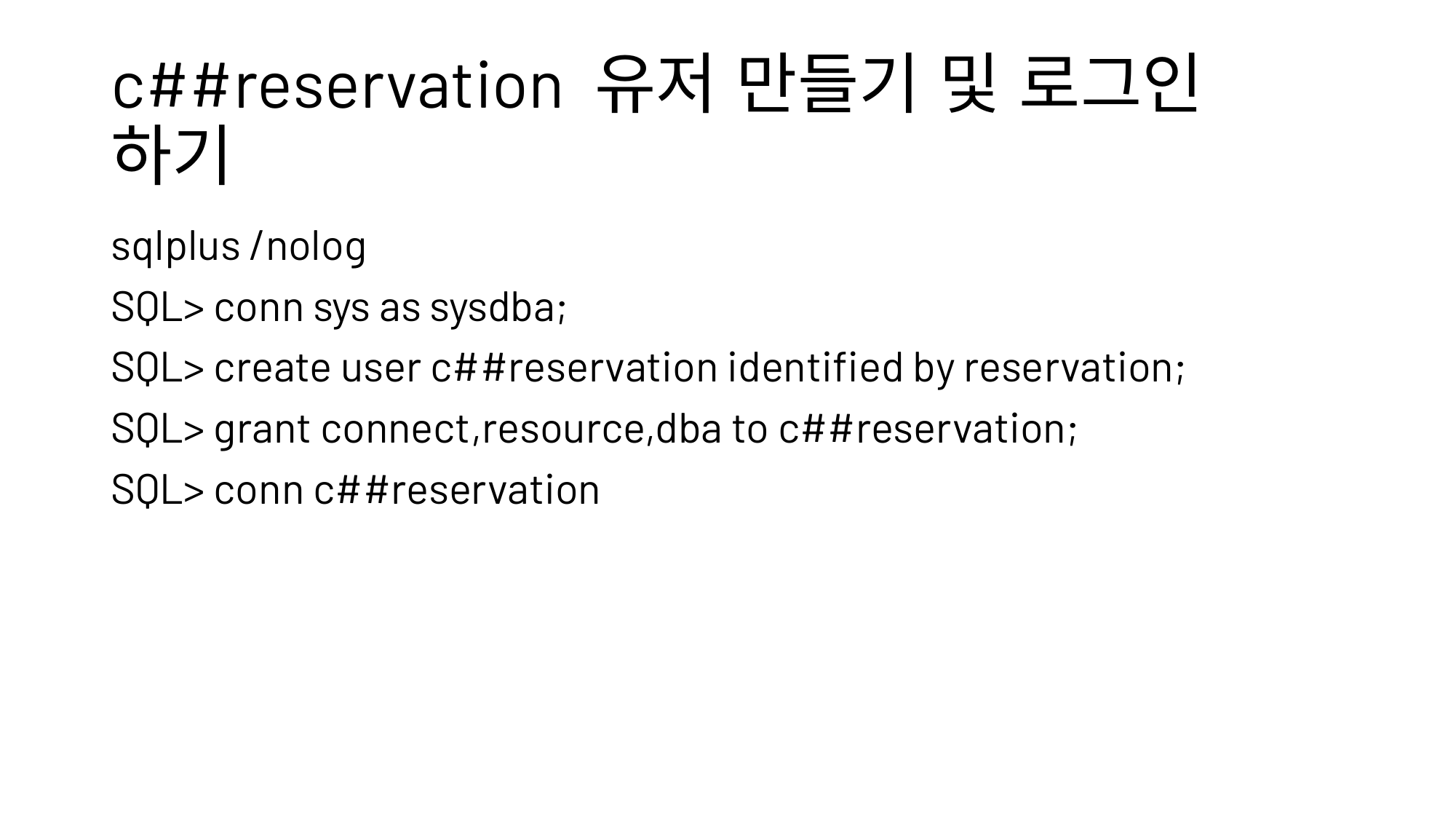

# c##reservation 유저 만들기 및 로그인 하기
sqlplus /nolog
SQL> conn sys as sysdba;
SQL> create user c##reservation identified by reservation;
SQL> grant connect,resource,dba to c##reservation;
SQL> conn c##reservation